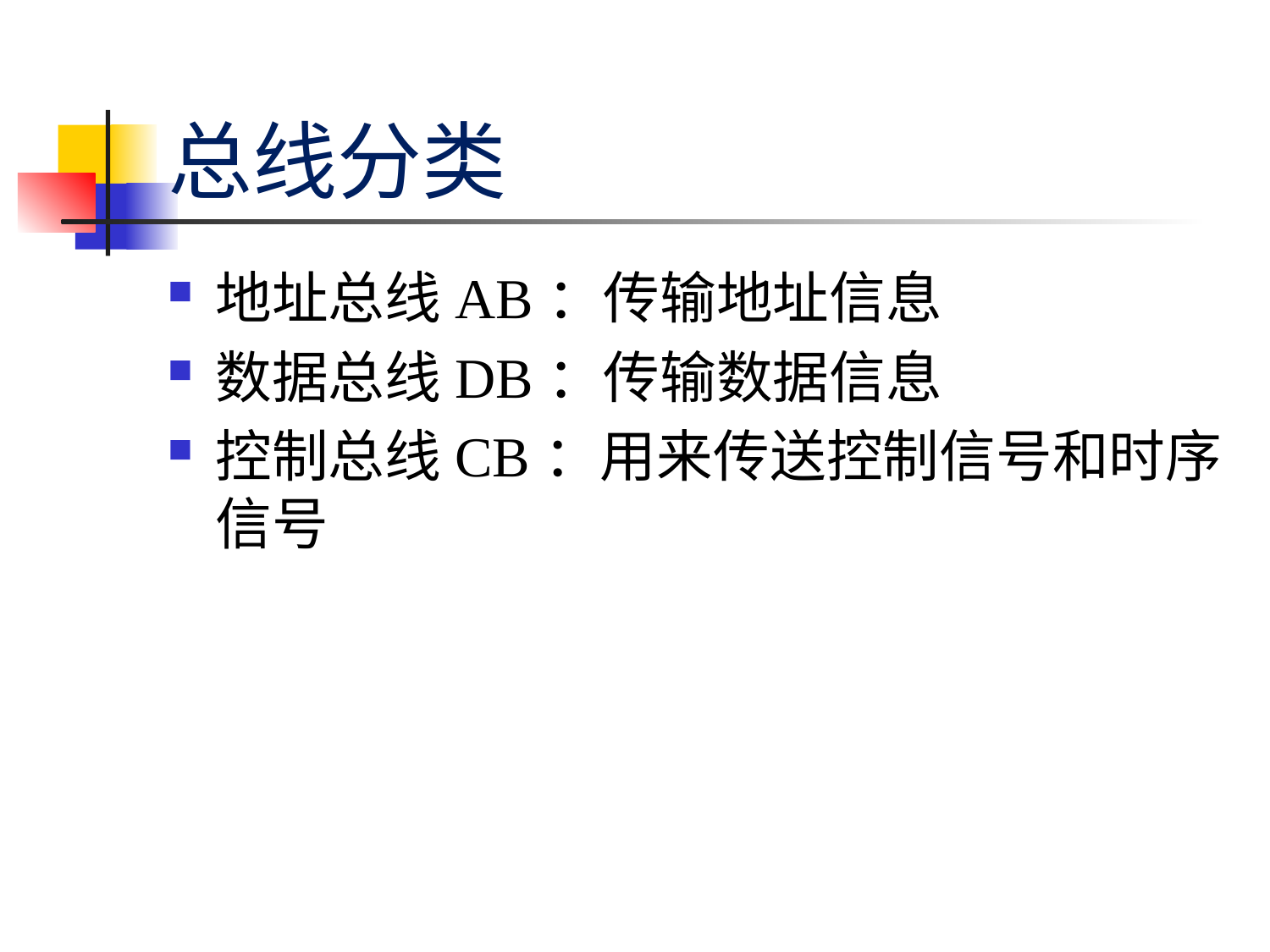

# 总线分类
地址总线AB：传输地址信息
数据总线DB：传输数据信息
控制总线CB：用来传送控制信号和时序信号